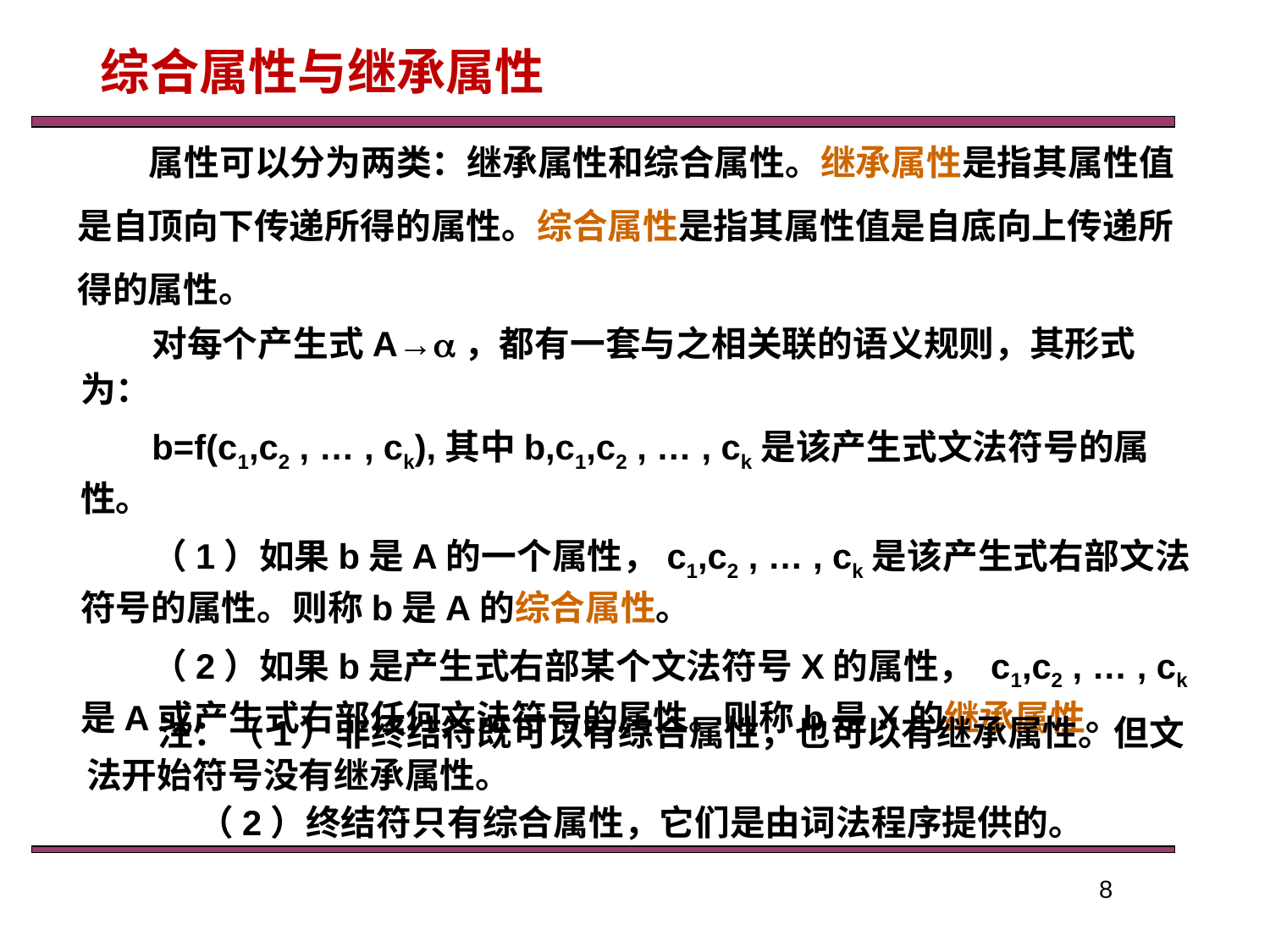

综合属性与继承属性
属性可以分为两类：继承属性和综合属性。继承属性是指其属性值是自顶向下传递所得的属性。综合属性是指其属性值是自底向上传递所得的属性。
对每个产生式A→α，都有一套与之相关联的语义规则，其形式为：
b=f(c1,c2 , … , ck),其中b,c1,c2 , … , ck是该产生式文法符号的属性。
（1）如果b是A的一个属性，c1,c2 , … , ck是该产生式右部文法符号的属性。则称b是A的综合属性。
（2）如果b是产生式右部某个文法符号X的属性， c1,c2 , … , ck是A或产生式右部任何文法符号的属性。则称b是X的继承属性。
注：（1）非终结符既可以有综合属性，也可以有继承属性。但文法开始符号没有继承属性。
    （2）终结符只有综合属性，它们是由词法程序提供的。
8